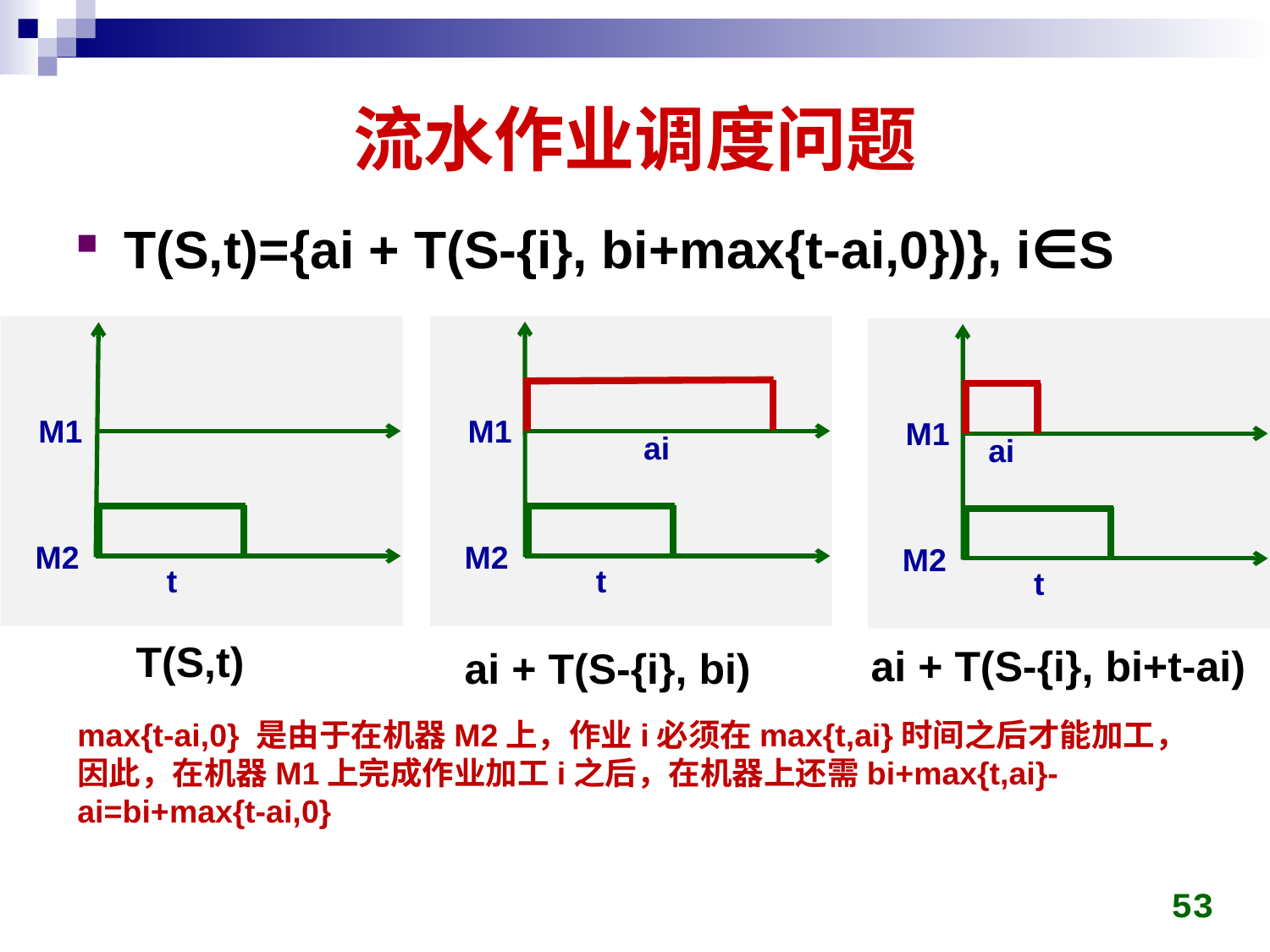

# 流水作业调度问题
T(S,t)={ai + T(S-{i}, bi+max{t-ai,0})}, i∈S

M1
M2
t

M1
ai
M2
t

M1
ai
M2
t
T(S,t)
ai + T(S-{i}, bi+t-ai)
ai + T(S-{i}, bi)
max{t-ai,0} 是由于在机器M2上，作业i必须在max{t,ai}时间之后才能加工，因此，在机器M1上完成作业加工i之后，在机器上还需bi+max{t,ai}-ai=bi+max{t-ai,0}
53